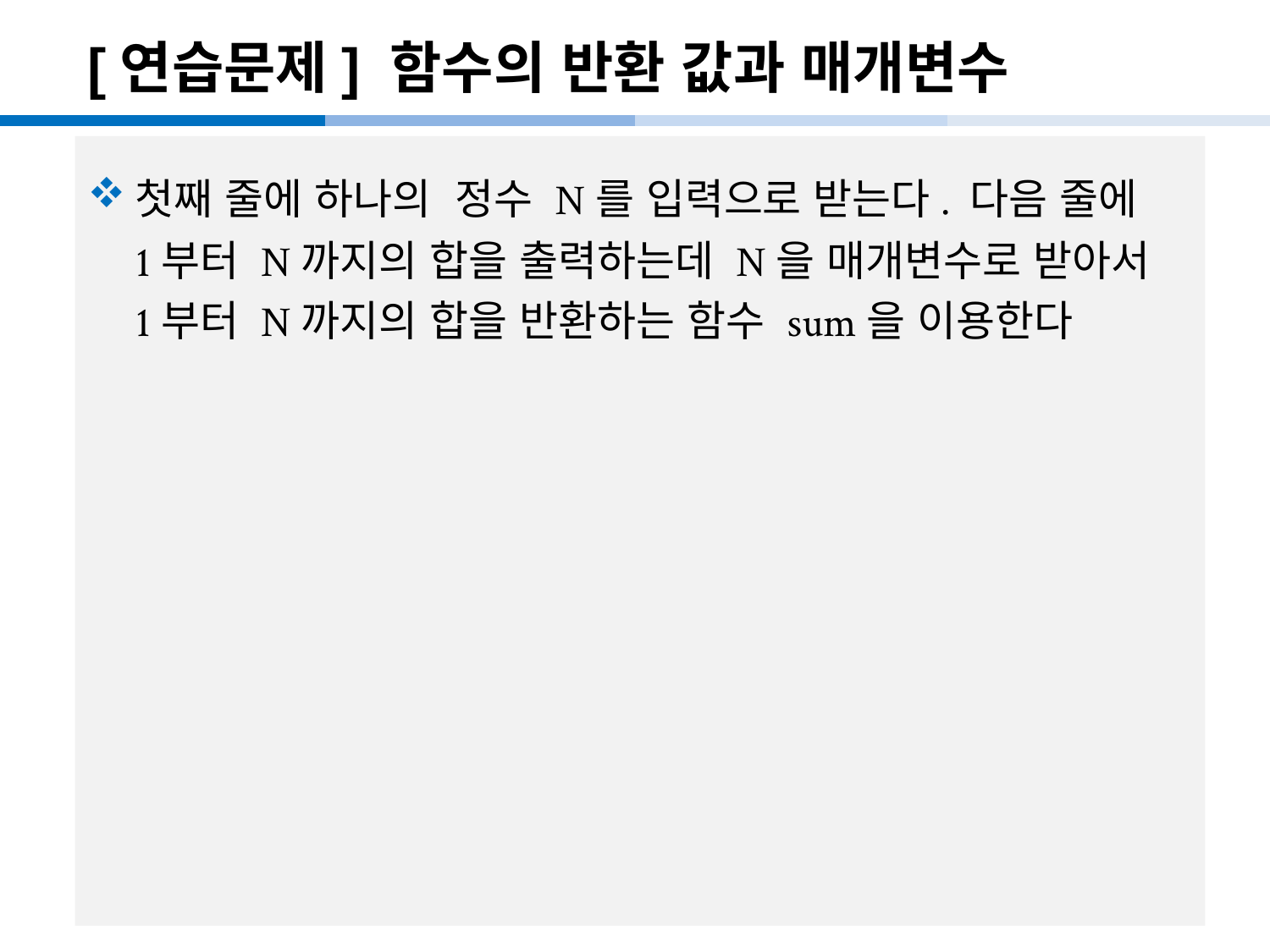

# [연습문제] 함수의 반환 값과 매개변수
첫째 줄에 하나의  정수 N를 입력으로 받는다. 다음 줄에 1부터 N까지의 합을 출력하는데 N을 매개변수로 받아서 1부터 N까지의 합을 반환하는 함수 sum을 이용한다